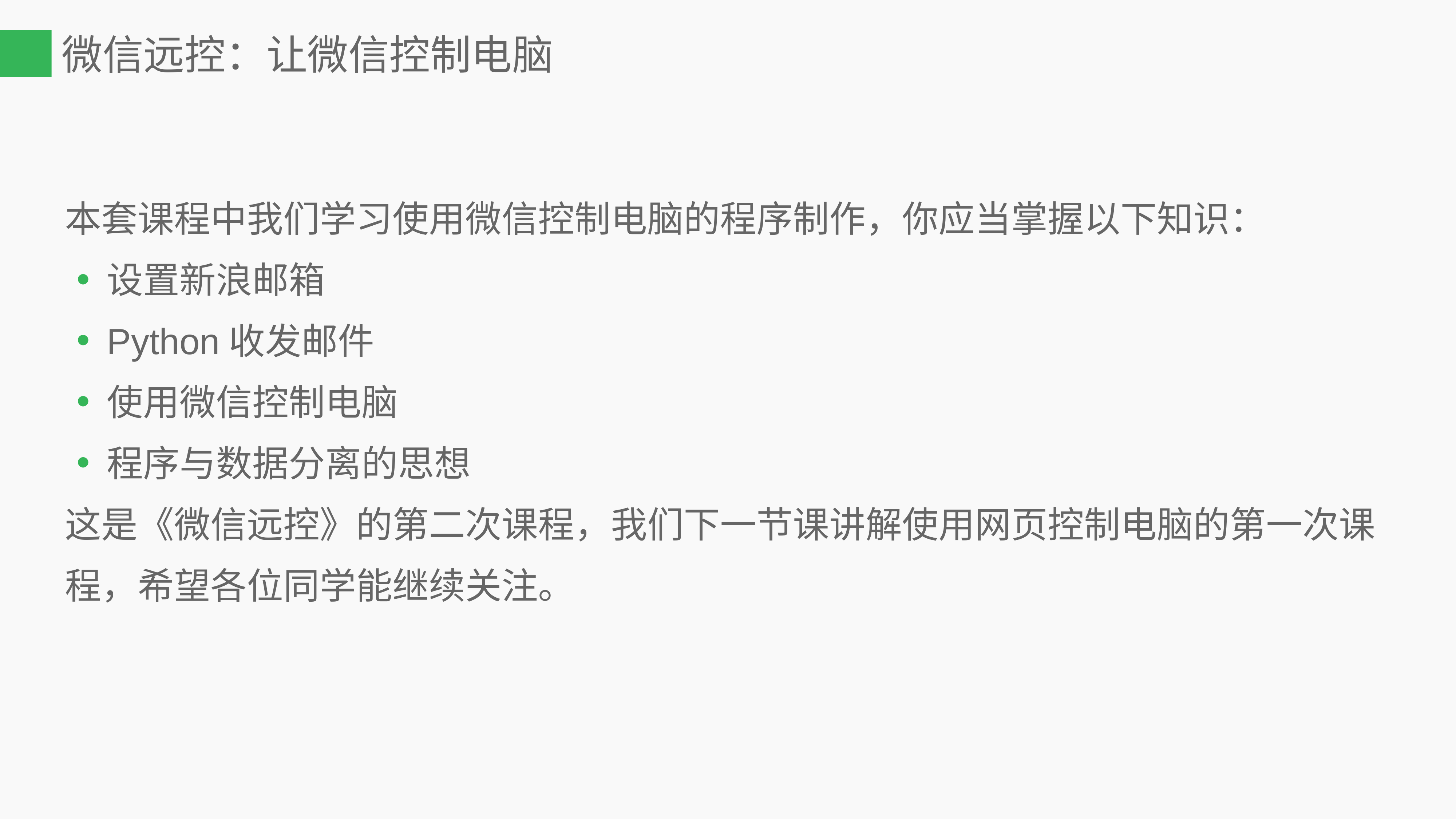

# 微信远控：让微信控制电脑
本套课程中我们学习使用微信控制电脑的程序制作，你应当掌握以下知识：
设置新浪邮箱
Python收发邮件
使用微信控制电脑
程序与数据分离的思想
这是《微信远控》的第二次课程，我们下一节课讲解使用网页控制电脑的第一次课程，希望各位同学能继续关注。